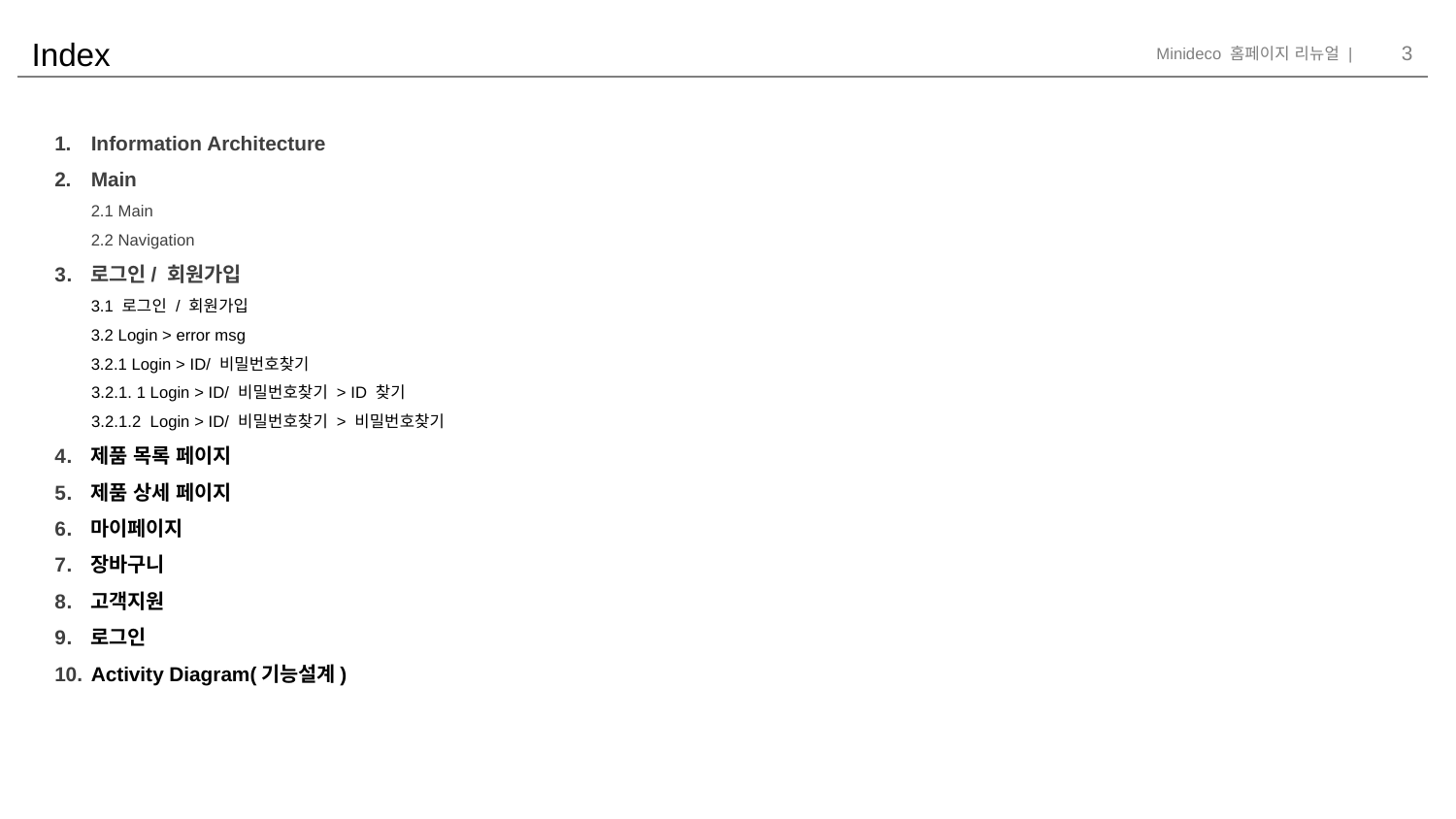

# Index
3
Information Architecture
Main
2.1 Main
2.2 Navigation
로그인/ 회원가입
3.1 로그인 / 회원가입
3.2 Login > error msg
3.2.1 Login > ID/ 비밀번호찾기
        3.2.1. 1 Login > ID/ 비밀번호찾기 > ID 찾기
        3.2.1.2  Login > ID/ 비밀번호찾기 > 비밀번호찾기
제품 목록 페이지
제품 상세 페이지
마이페이지
장바구니
고객지원
로그인
Activity Diagram(기능설계)